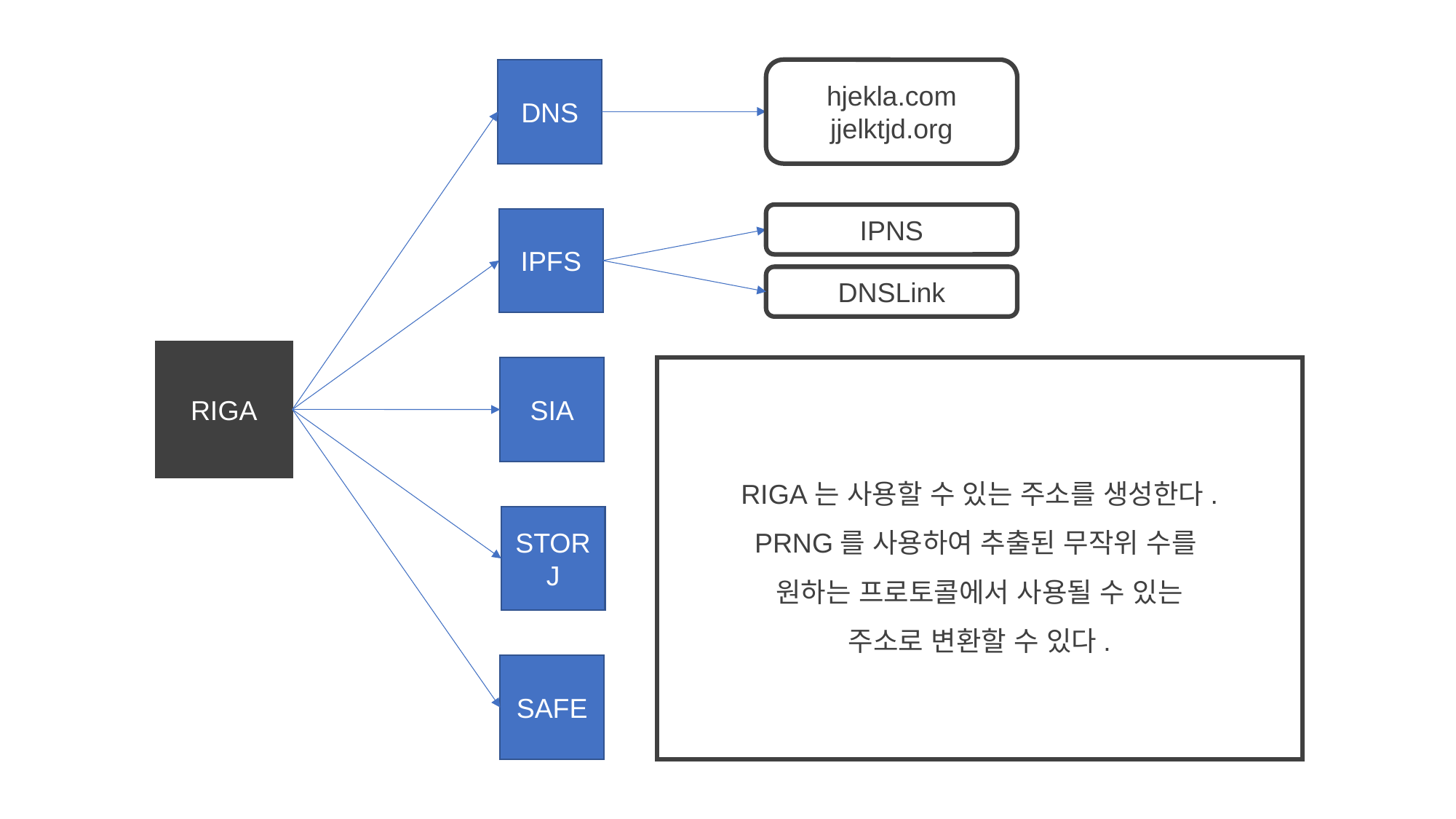

DNS
hjekla.com
jjelktjd.org
IPNS
IPFS
DNSLink
RIGA
SIA
RIGA는 사용할 수 있는 주소를 생성한다.
PRNG를 사용하여 추출된 무작위 수를
원하는 프로토콜에서 사용될 수 있는
주소로 변환할 수 있다.
STORJ
SAFE